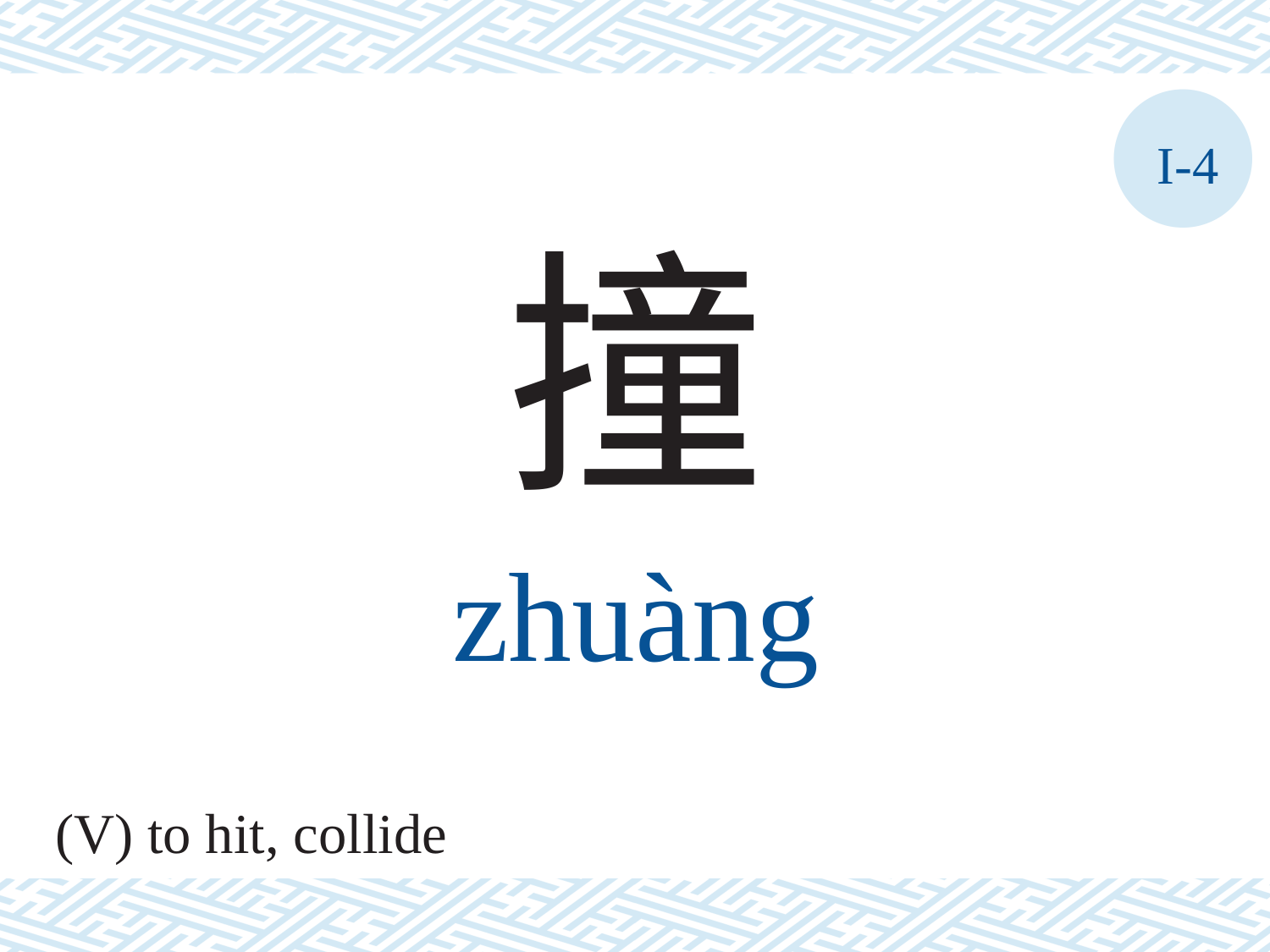

I-4
撞
zhuàng
(V) to hit, collide